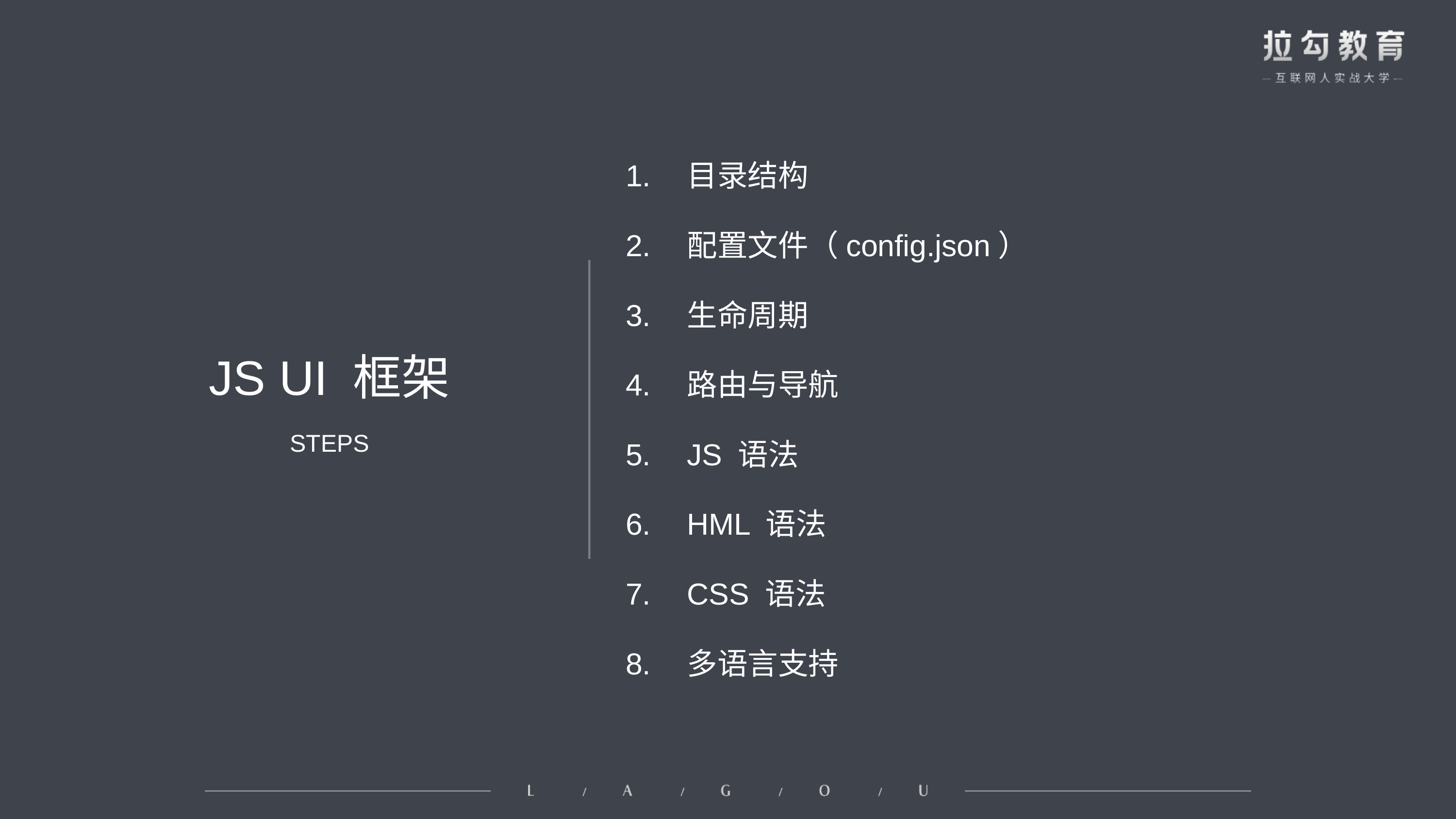

# JS UI 框架
目录结构
配置文件（config.json）
生命周期
路由与导航
JS 语法
HML 语法
CSS 语法
多语言支持
STEPS